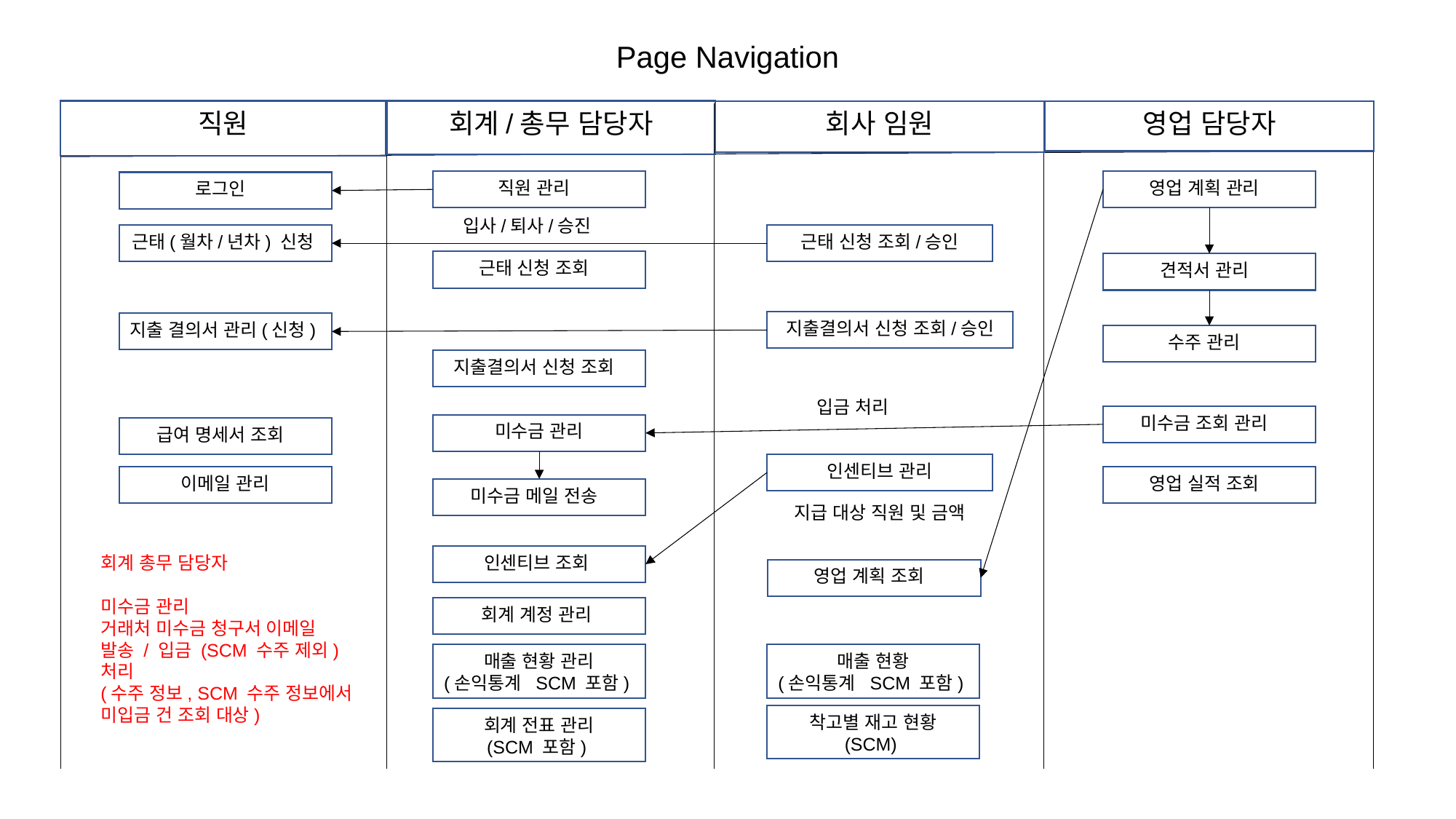

Page Navigation
직원
회계/총무 담당자
회사 임원
영업 담당자
직원 관리
영업 계획 관리
로그인
입사/퇴사/승진
근태(월차/년차) 신청
근태 신청 조회/승인
근태 신청 조회
견적서 관리
지출결의서 신청 조회/승인
지출 결의서 관리(신청)
수주 관리
지출결의서 신청 조회
입금 처리
미수금 조회 관리
미수금 관리
급여 명세서 조회
인센티브 관리
이메일 관리
영업 실적 조회
미수금 메일 전송
지급 대상 직원 및 금액
회계 총무 담당자

미수금 관리
거래처 미수금 청구서 이메일 발송 / 입금 (SCM 수주 제외) 처리
(수주 정보, SCM 수주 정보에서 미입금 건 조회 대상)
인센티브 조회
영업 계획 조회
회계 계정 관리
매출 현황 관리
(손익통계  SCM 포함)
매출 현황
(손익통계  SCM 포함)
착고별 재고 현황
(SCM)
회계 전표 관리
(SCM 포함)